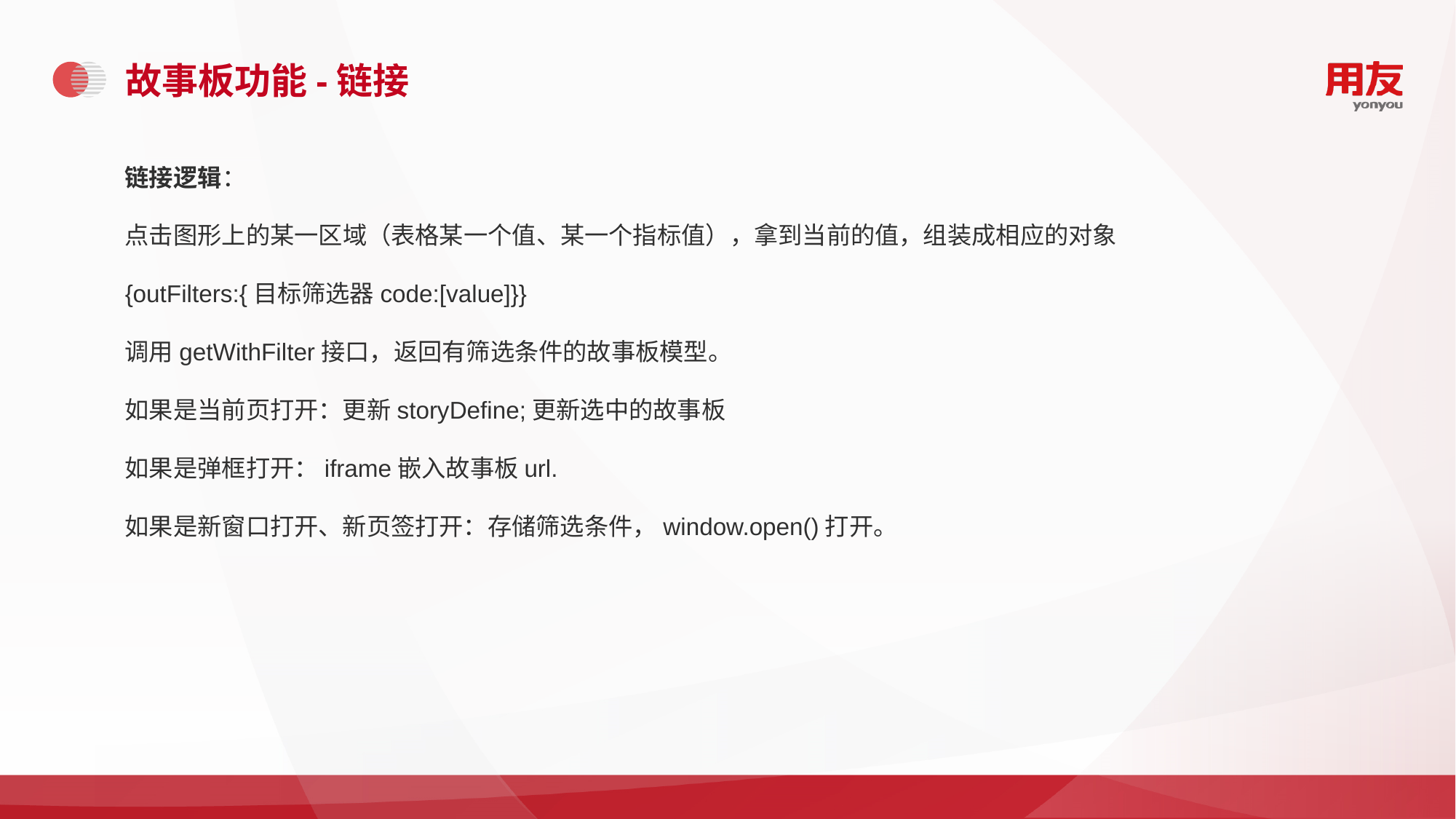

# 故事板功能-链接
链接逻辑：
点击图形上的某一区域（表格某一个值、某一个指标值），拿到当前的值，组装成相应的对象
{outFilters:{目标筛选器code:[value]}}
调用getWithFilter接口，返回有筛选条件的故事板模型。
如果是当前页打开：更新storyDefine;更新选中的故事板
如果是弹框打开：iframe嵌入故事板url.
如果是新窗口打开、新页签打开：存储筛选条件，window.open()打开。